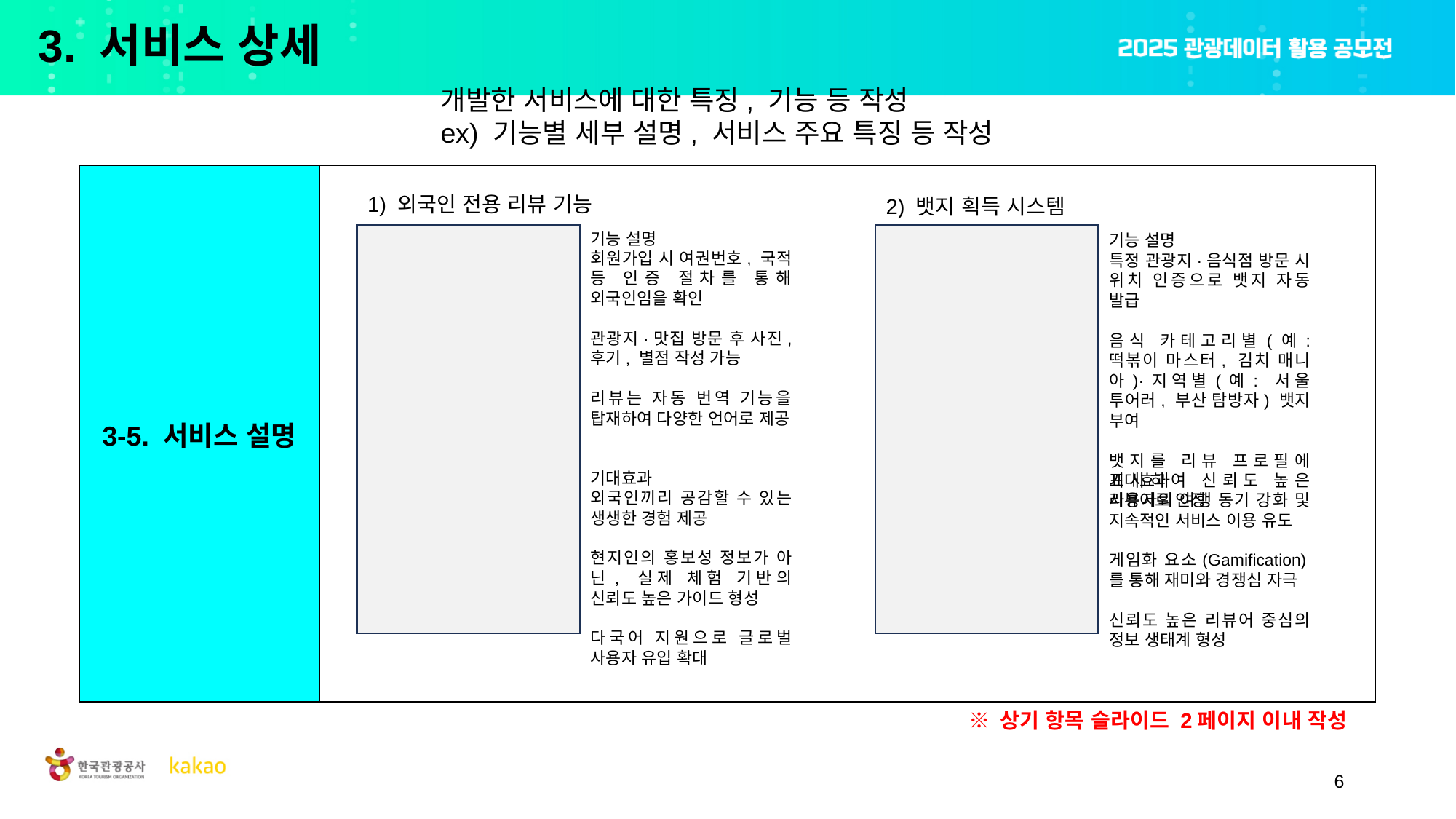

# 3. 서비스 상세
개발한 서비스에 대한 특징, 기능 등 작성
ex) 기능별 세부 설명, 서비스 주요 특징 등 작성
| 3-5. 서비스 설명 |  |
| --- | --- |
1) 외국인 전용 리뷰 기능
2) 뱃지 획득 시스템
기능 설명
회원가입 시 여권번호, 국적 등 인증 절차를 통해 외국인임을 확인

관광지·맛집 방문 후 사진, 후기, 별점 작성 가능

리뷰는 자동 번역 기능을 탑재하여 다양한 언어로 제공

기능 설명
특정 관광지·음식점 방문 시 위치 인증으로 뱃지 자동 발급

음식 카테고리별(예: 떡볶이 마스터, 김치 매니아)·지역별(예: 서울 투어러, 부산 탐방자) 뱃지 부여

뱃지를 리뷰 프로필에 표시하여 신뢰도 높은 리뷰어로 인정
기대효과
외국인끼리 공감할 수 있는 생생한 경험 제공

현지인의 홍보성 정보가 아닌, 실제 체험 기반의 신뢰도 높은 가이드 형성

다국어 지원으로 글로벌 사용자 유입 확대
기대효과
사용자의 여행 동기 강화 및 지속적인 서비스 이용 유도

게임화 요소(Gamification)를 통해 재미와 경쟁심 자극

신뢰도 높은 리뷰어 중심의 정보 생태계 형성
※ 상기 항목 슬라이드 2페이지 이내 작성
6